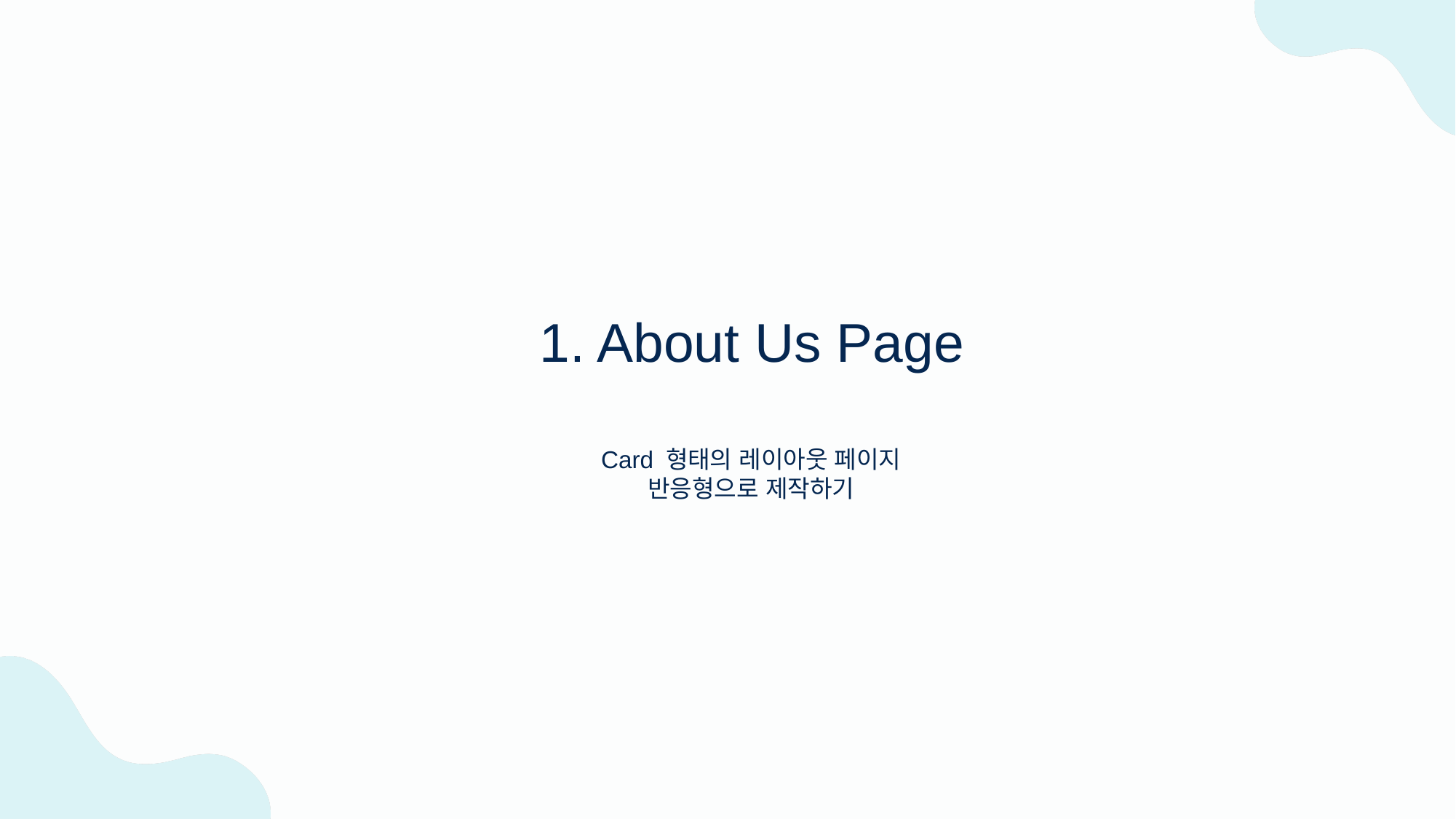

1. About Us Page
Card 형태의 레이아웃 페이지
반응형으로 제작하기